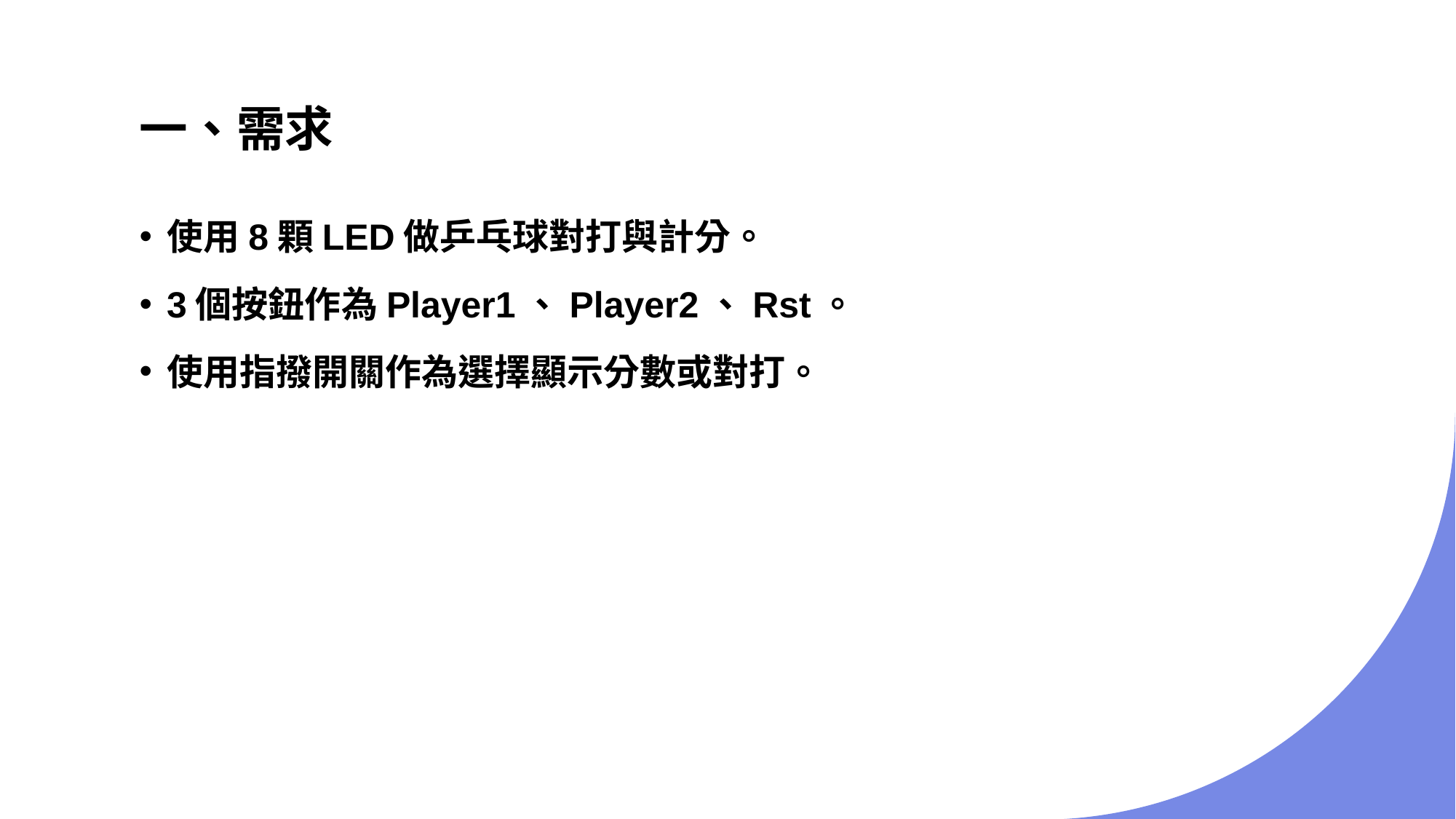

# 一、需求
使用8顆LED做乒乓球對打與計分。
3個按鈕作為Player1、Player2、Rst。
使用指撥開關作為選擇顯示分數或對打。